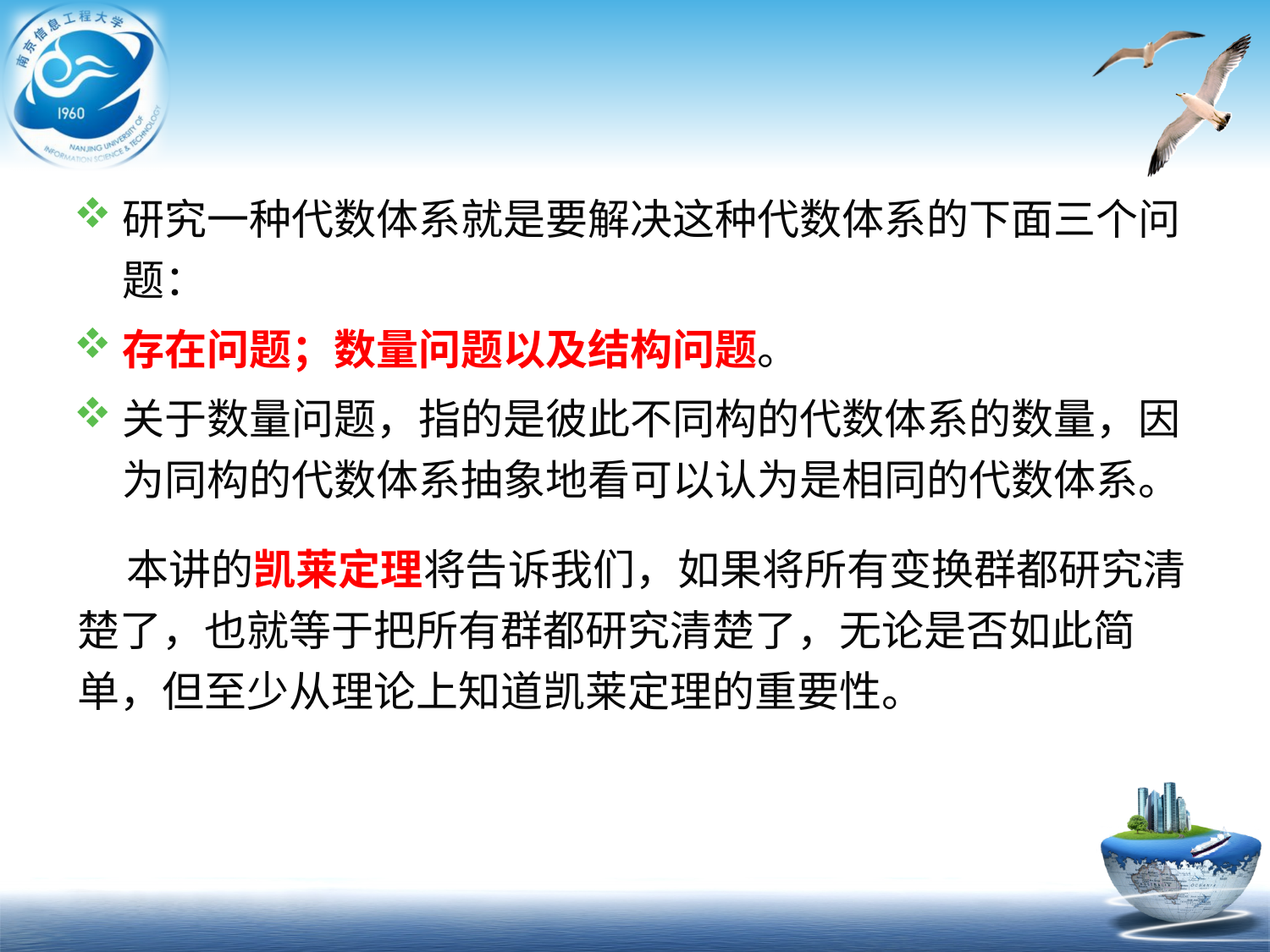

研究一种代数体系就是要解决这种代数体系的下面三个问题：
存在问题；数量问题以及结构问题。
关于数量问题，指的是彼此不同构的代数体系的数量，因为同构的代数体系抽象地看可以认为是相同的代数体系。
本讲的凯莱定理将告诉我们，如果将所有变换群都研究清楚了，也就等于把所有群都研究清楚了，无论是否如此简单，但至少从理论上知道凯莱定理的重要性。